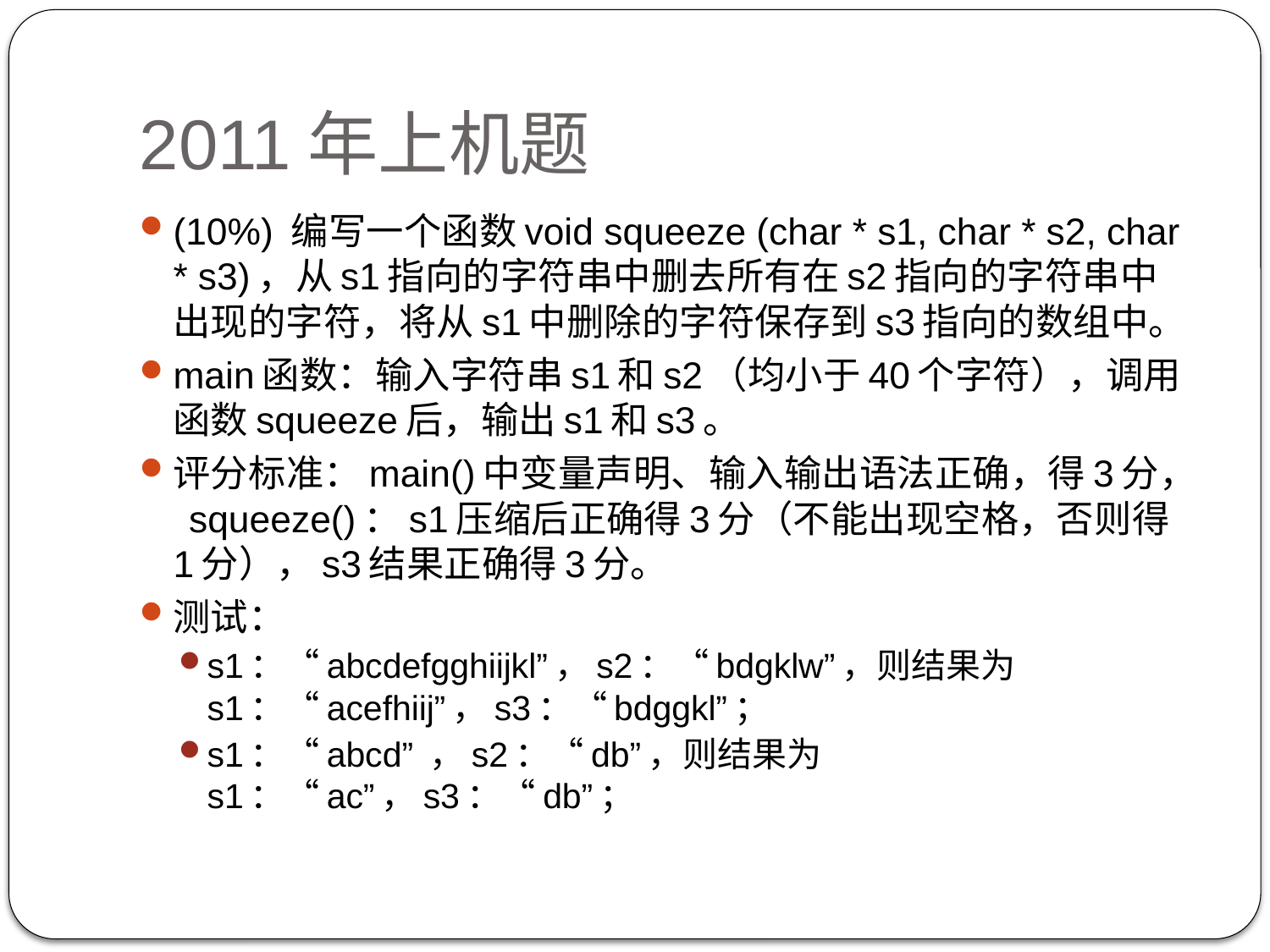

# 2011年上机题
(10%) 编写一个函数void squeeze (char * s1, char * s2, char * s3)，从s1指向的字符串中删去所有在s2指向的字符串中出现的字符，将从s1中删除的字符保存到s3指向的数组中。
main函数：输入字符串s1和s2（均小于40个字符），调用函数squeeze后，输出s1和s3。
评分标准：main()中变量声明、输入输出语法正确，得3分， squeeze()：s1压缩后正确得3分（不能出现空格，否则得1分），s3结果正确得3分。
测试：
s1：“abcdefgghiijkl”，s2：“bdgklw”，则结果为s1：“acefhiij”，s3：“bdggkl”；
s1：“abcd” ，s2：“db”，则结果为s1：“ac”，s3：“db”；